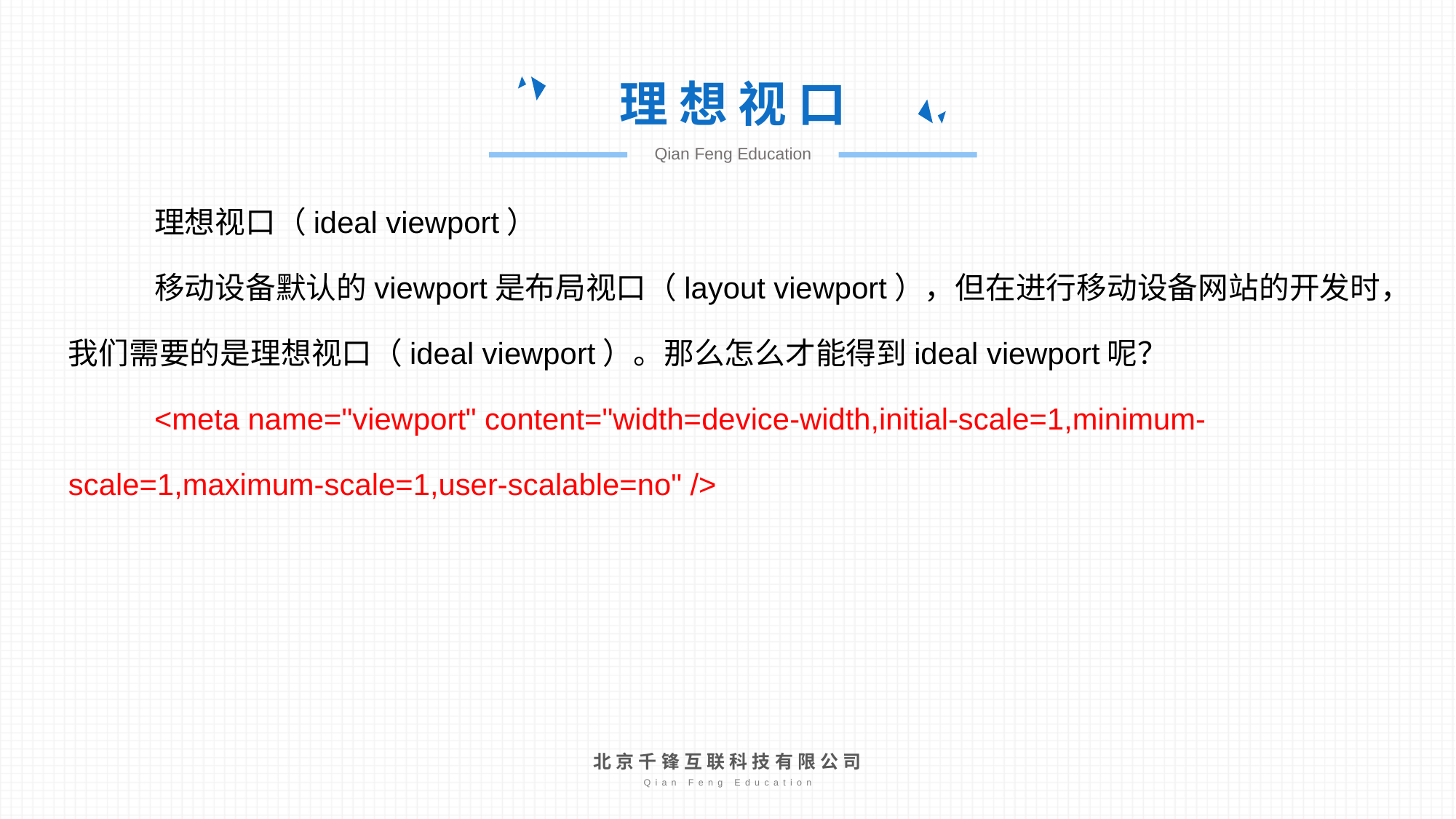

理 想 视 口

Qian Feng Education

理想视口（ideal viewport）
移动设备默认的viewport是布局视口（layout viewport），但在进行移动设备网站的开发时，我们需要的是理想视口（ideal viewport）。那么怎么才能得到ideal viewport呢？
<meta name="viewport" content="width=device-width,initial-scale=1,minimum-scale=1,maximum-scale=1,user-scalable=no" />
北京千锋互联科技有限公司
Qian Feng Education